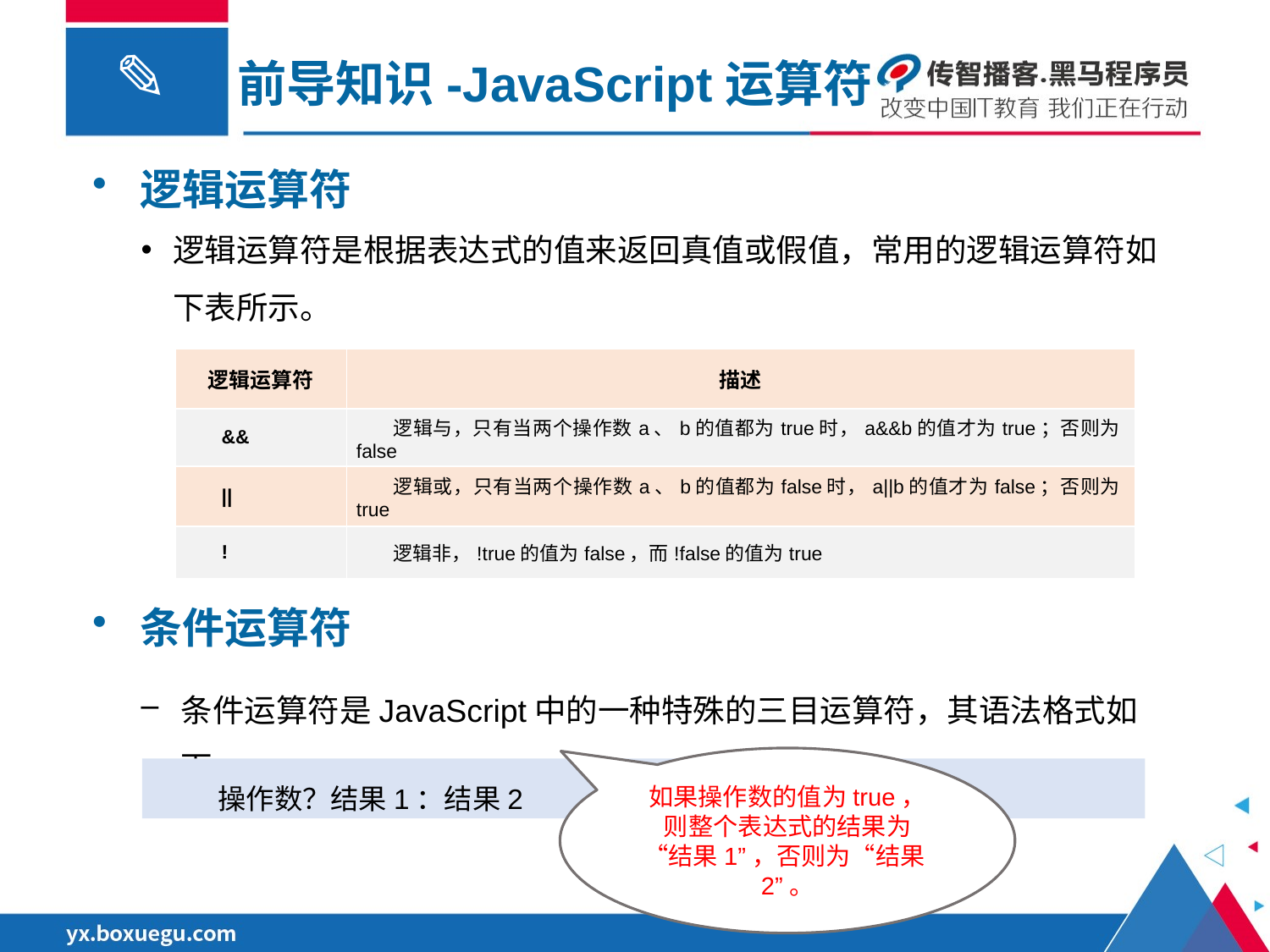

前导知识-JavaScript运算符
逻辑运算符
逻辑运算符是根据表达式的值来返回真值或假值，常用的逻辑运算符如下表所示。
| 逻辑运算符 | 描述 |
| --- | --- |
| && | 逻辑与，只有当两个操作数a、b的值都为true时，a&&b的值才为true；否则为false |
| || | 逻辑或，只有当两个操作数a、b的值都为false时，a||b的值才为false；否则为true |
| ! | 逻辑非，!true的值为false，而!false的值为true |
条件运算符
条件运算符是JavaScript中的一种特殊的三目运算符，其语法格式如下。

操作数？结果1：结果2
如果操作数的值为true，则整个表达式的结果为“结果1”，否则为“结果2”。